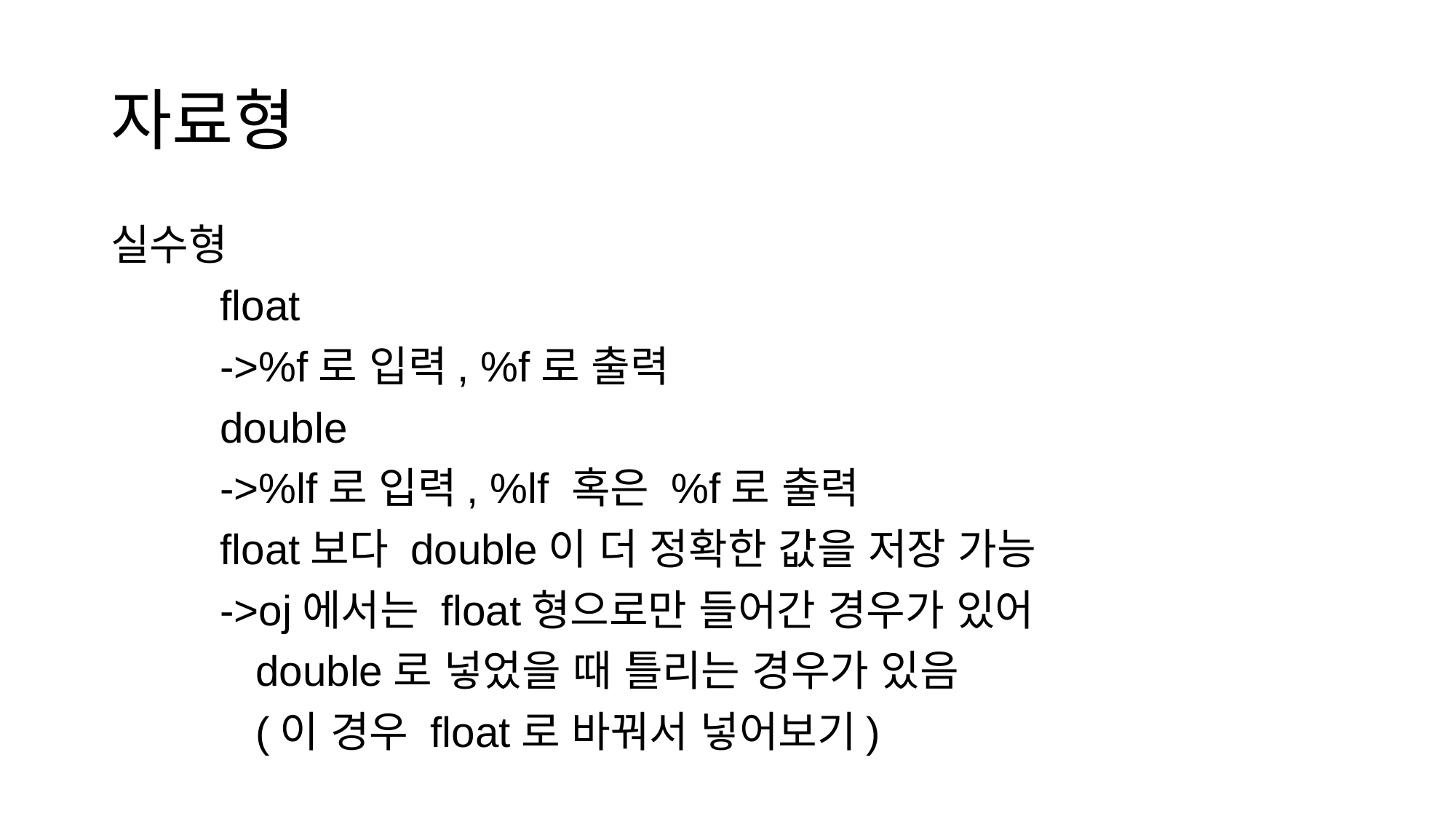

# 자료형
실수형
	float
	->%f로 입력, %f로 출력
	double
	->%lf로 입력, %lf 혹은 %f로 출력
	float보다 double이 더 정확한 값을 저장 가능
	->oj에서는 float형으로만 들어간 경우가 있어
	   double로 넣었을 때 틀리는 경우가 있음
	   (이 경우 float로 바꿔서 넣어보기)